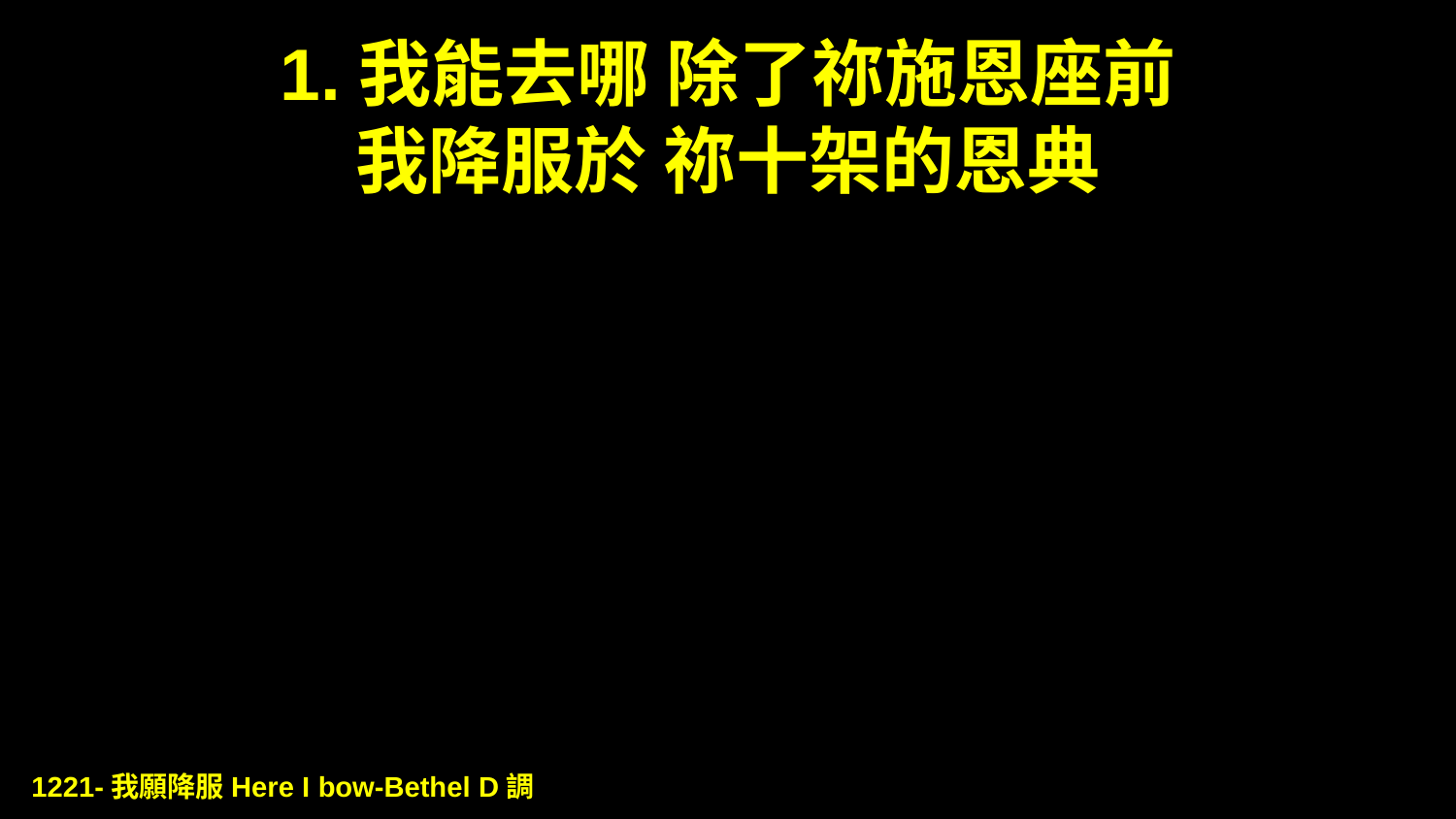

# 1.我能去哪 除了祢施恩座前 我降服於 祢十架的恩典
1221-我願降服Here I bow-Bethel D調